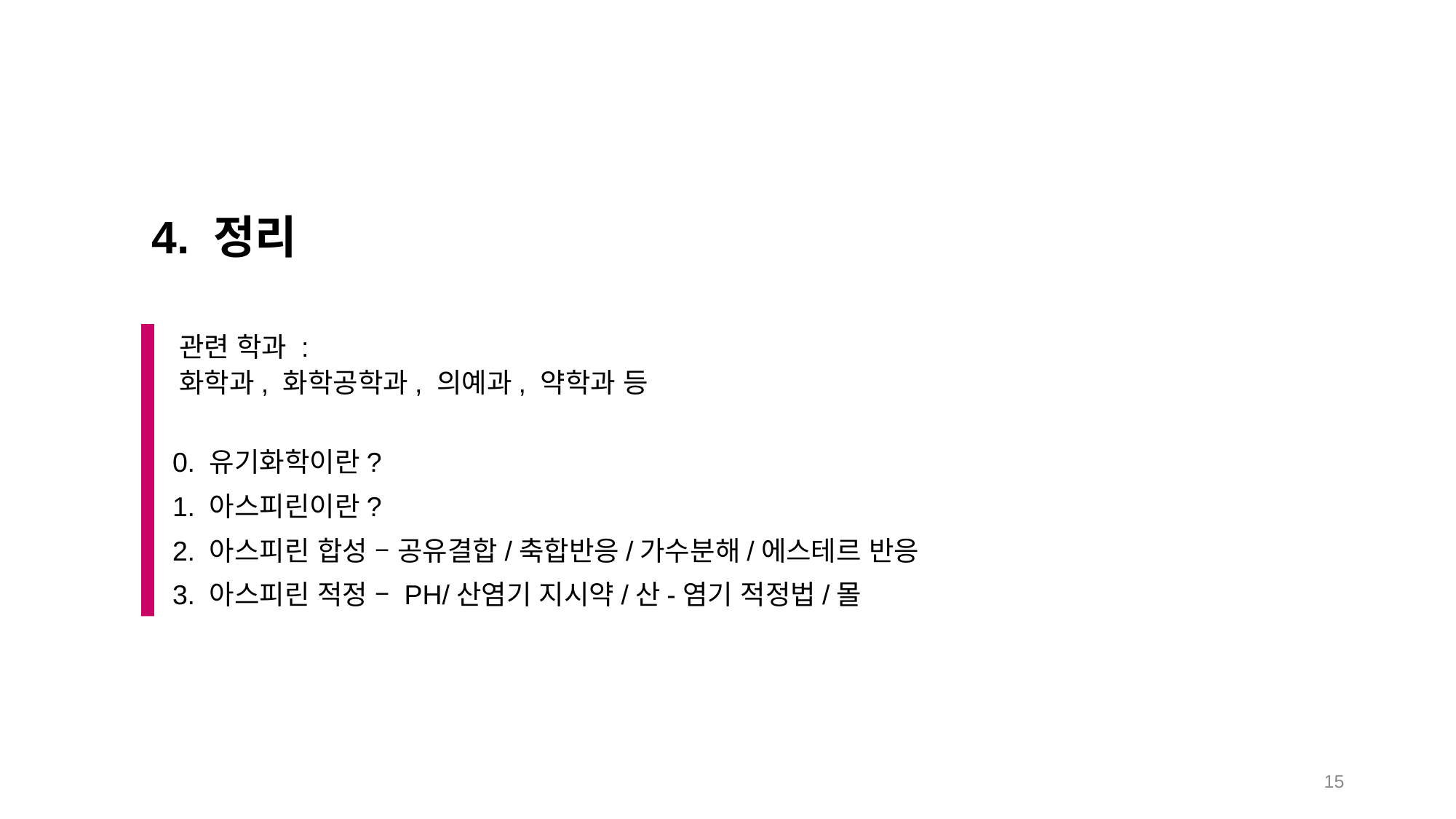

4. 정리

 관련 학과 :
 화학과, 화학공학과, 의예과, 약학과 등
 0. 유기화학이란?
 1. 아스피린이란?
 2. 아스피린 합성 – 공유결합/축합반응/가수분해/에스테르 반응
 3. 아스피린 적정 – PH/산염기 지시약/산-염기 적정법/몰
15